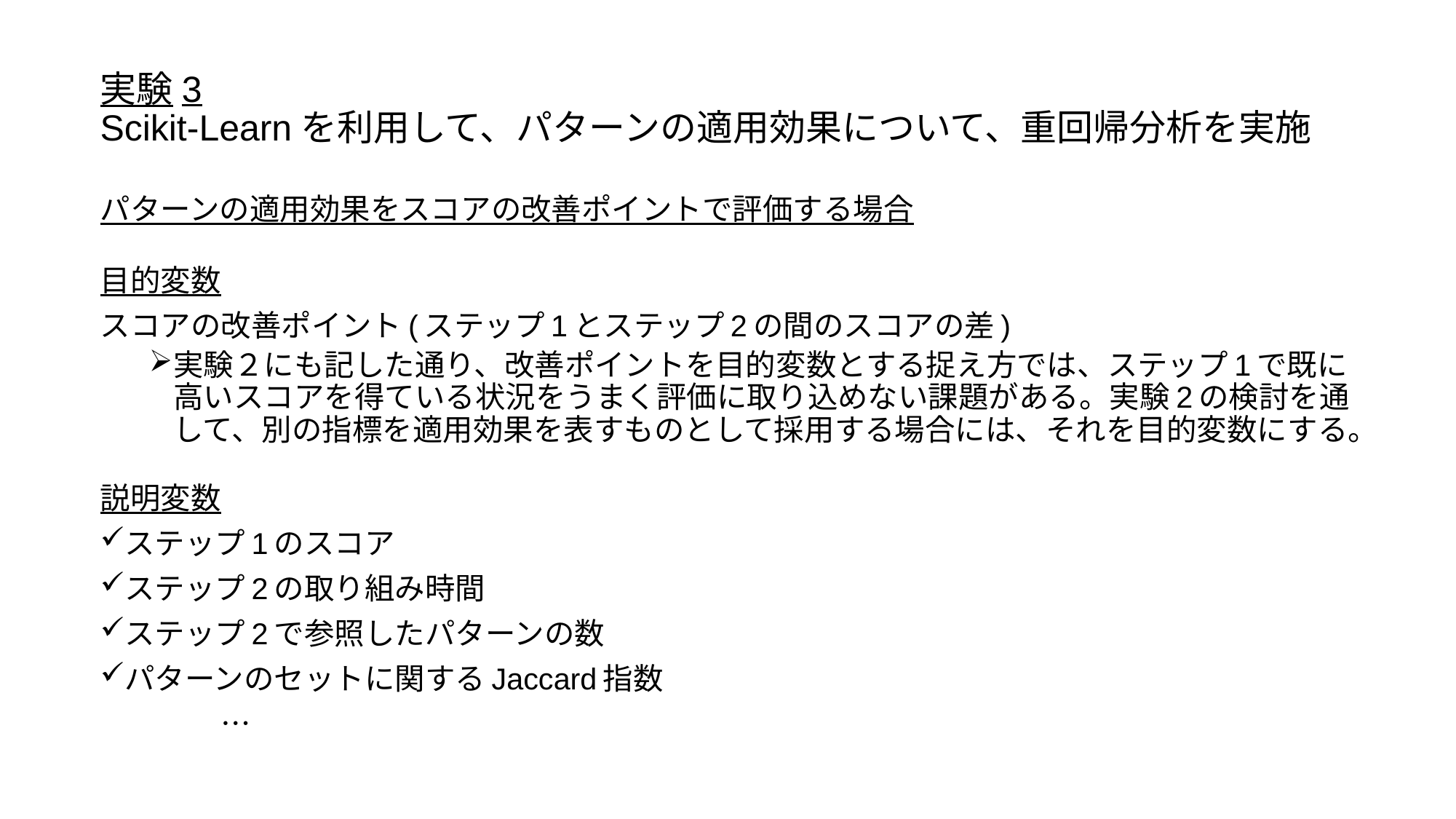

# 実験3 Scikit-Learnを利用して、パターンの適用効果について、重回帰分析を実施
パターンの適用効果をスコアの改善ポイントで評価する場合

目的変数
スコアの改善ポイント(ステップ1とステップ2の間のスコアの差)
実験２にも記した通り、改善ポイントを目的変数とする捉え方では、ステップ1で既に高いスコアを得ている状況をうまく評価に取り込めない課題がある。実験2の検討を通して、別の指標を適用効果を表すものとして採用する場合には、それを目的変数にする。

説明変数
ステップ1のスコア
ステップ2の取り組み時間
ステップ2で参照したパターンの数
パターンのセットに関するJaccard指数
　　　　…